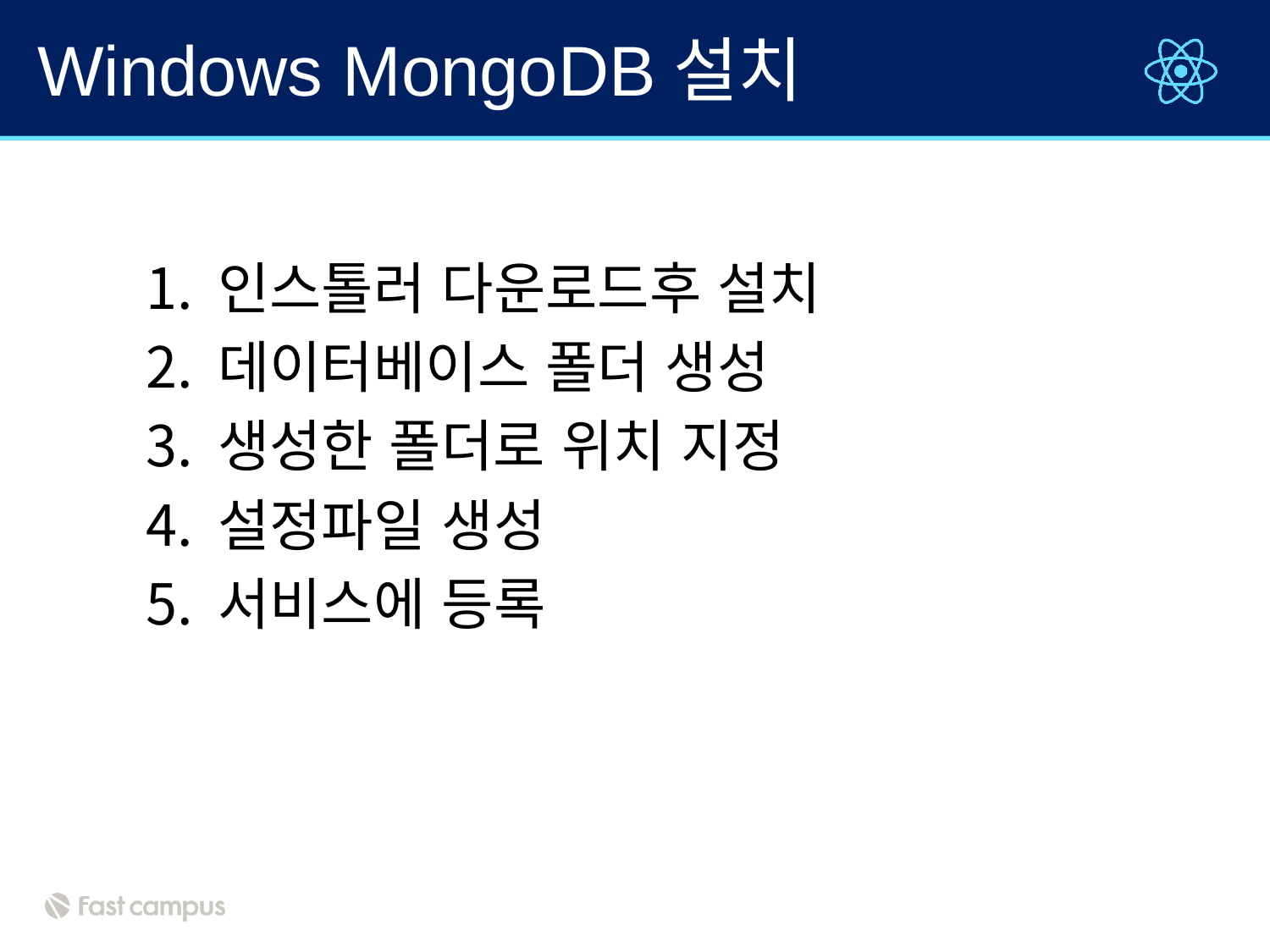

# Windows MongoDB설치
인스톨러 다운로드후 설치
데이터베이스 폴더 생성
생성한 폴더로 위치 지정
설정파일 생성
서비스에 등록